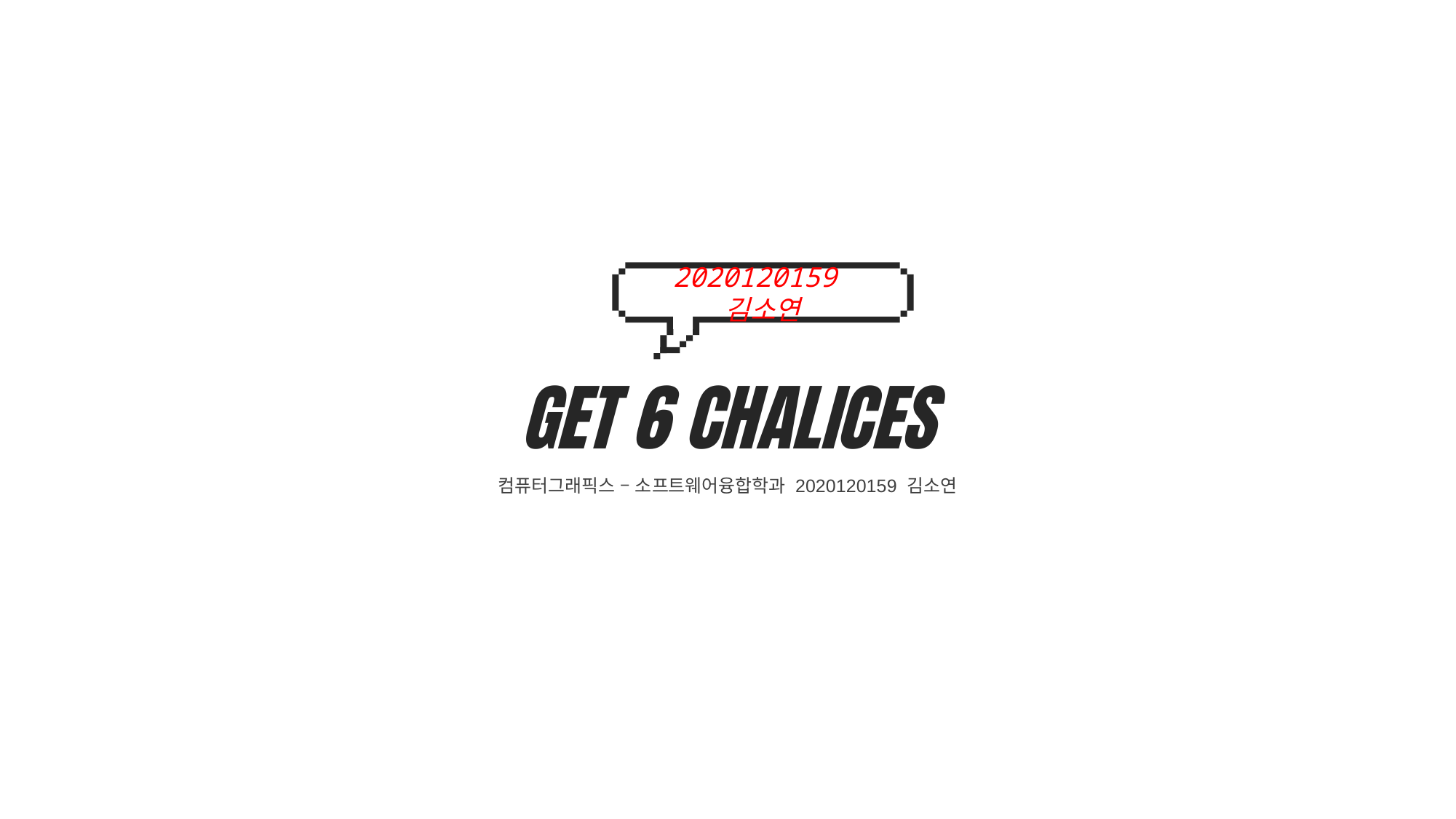

2020120159  김소연

GET 6 CHALICES
컴퓨터그래픽스 – 소프트웨어융합학과 2020120159 김소연